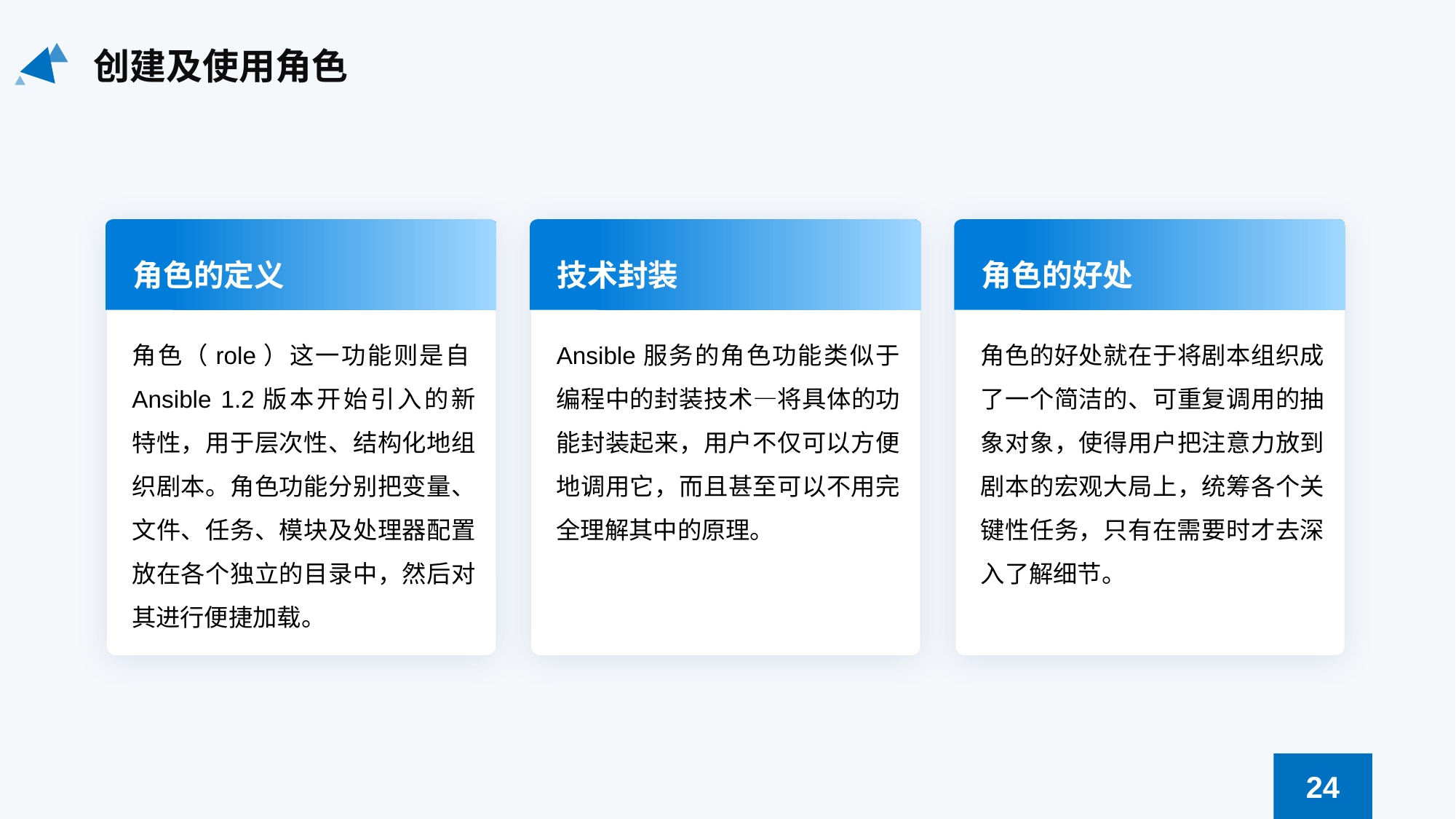

创建及使用角色

角色的定义
技术封装
角色的好处
角色（role）这一功能则是自Ansible 1.2版本开始引入的新特性，用于层次性、结构化地组织剧本。角色功能分别把变量、文件、任务、模块及处理器配置放在各个独立的目录中，然后对其进行便捷加载。
Ansible服务的角色功能类似于编程中的封装技术—将具体的功能封装起来，用户不仅可以方便地调用它，而且甚至可以不用完全理解其中的原理。
角色的好处就在于将剧本组织成了一个简洁的、可重复调用的抽象对象，使得用户把注意力放到剧本的宏观大局上，统筹各个关键性任务，只有在需要时才去深入了解细节。

24